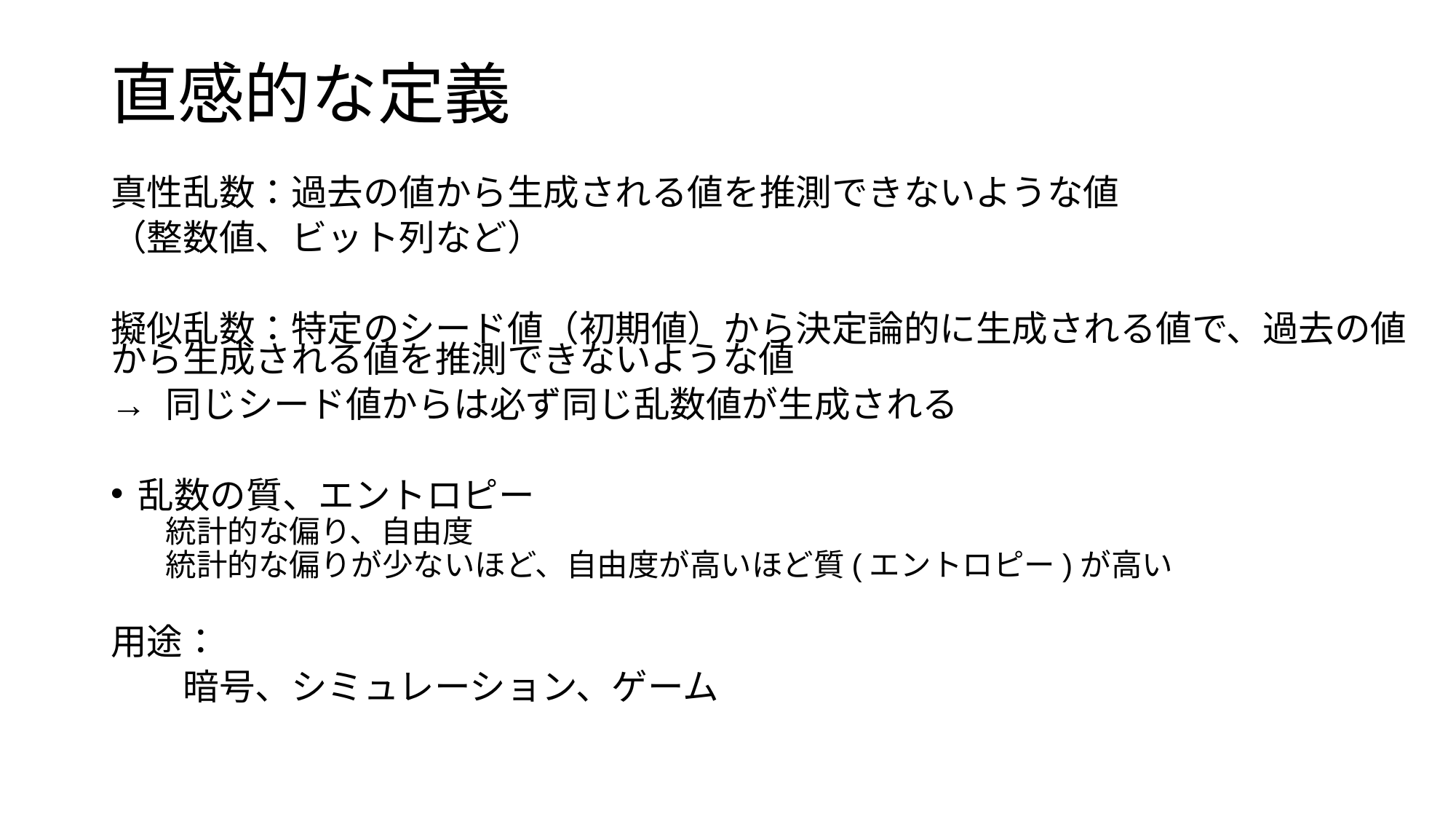

# 直感的な定義
真性乱数：過去の値から生成される値を推測できないような値
（整数値、ビット列など）

擬似乱数：特定のシード値（初期値）から決定論的に生成される値で、過去の値から生成される値を推測できないような値
→ 同じシード値からは必ず同じ乱数値が生成される

乱数の質、エントロピー
統計的な偏り、自由度
統計的な偏りが少ないほど、自由度が高いほど質(エントロピー)が高い

用途：
　　暗号、シミュレーション、ゲーム